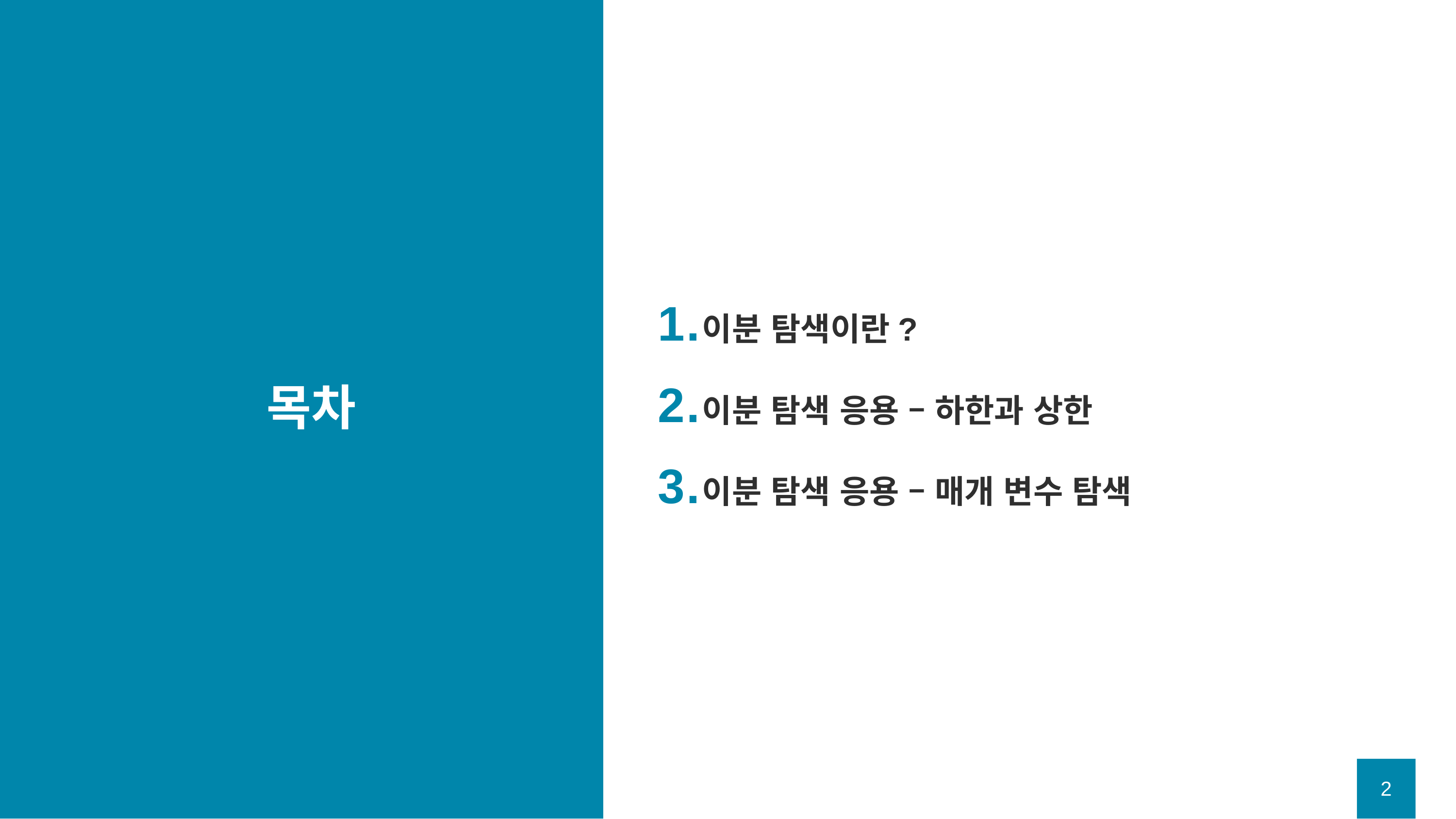

이분 탐색이란?
이분 탐색 응용 – 하한과 상한
이분 탐색 응용 – 매개 변수 탐색
# 목차
2